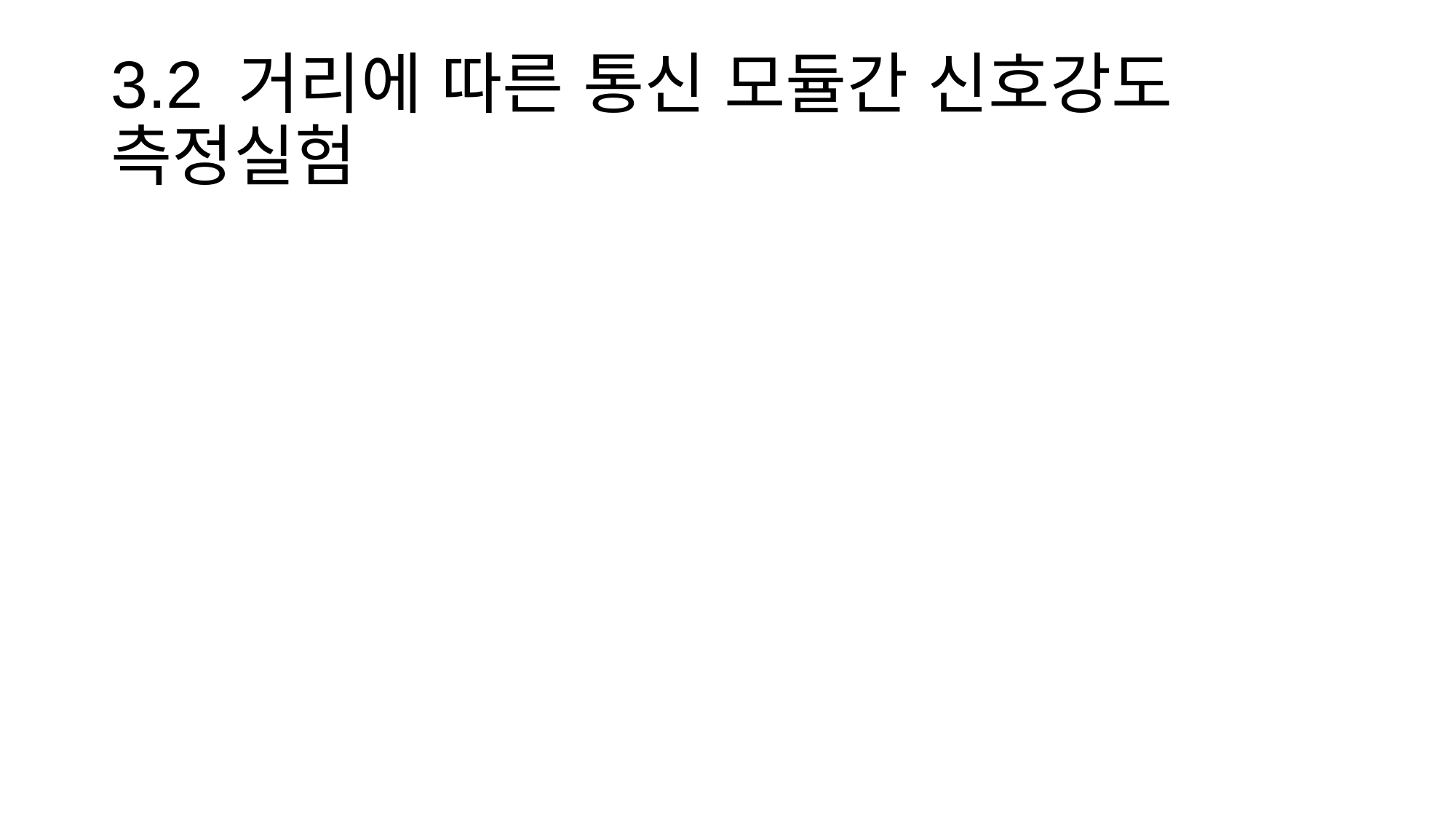

# 3.2 거리에 따른 통신 모듈간 신호강도 측정실험